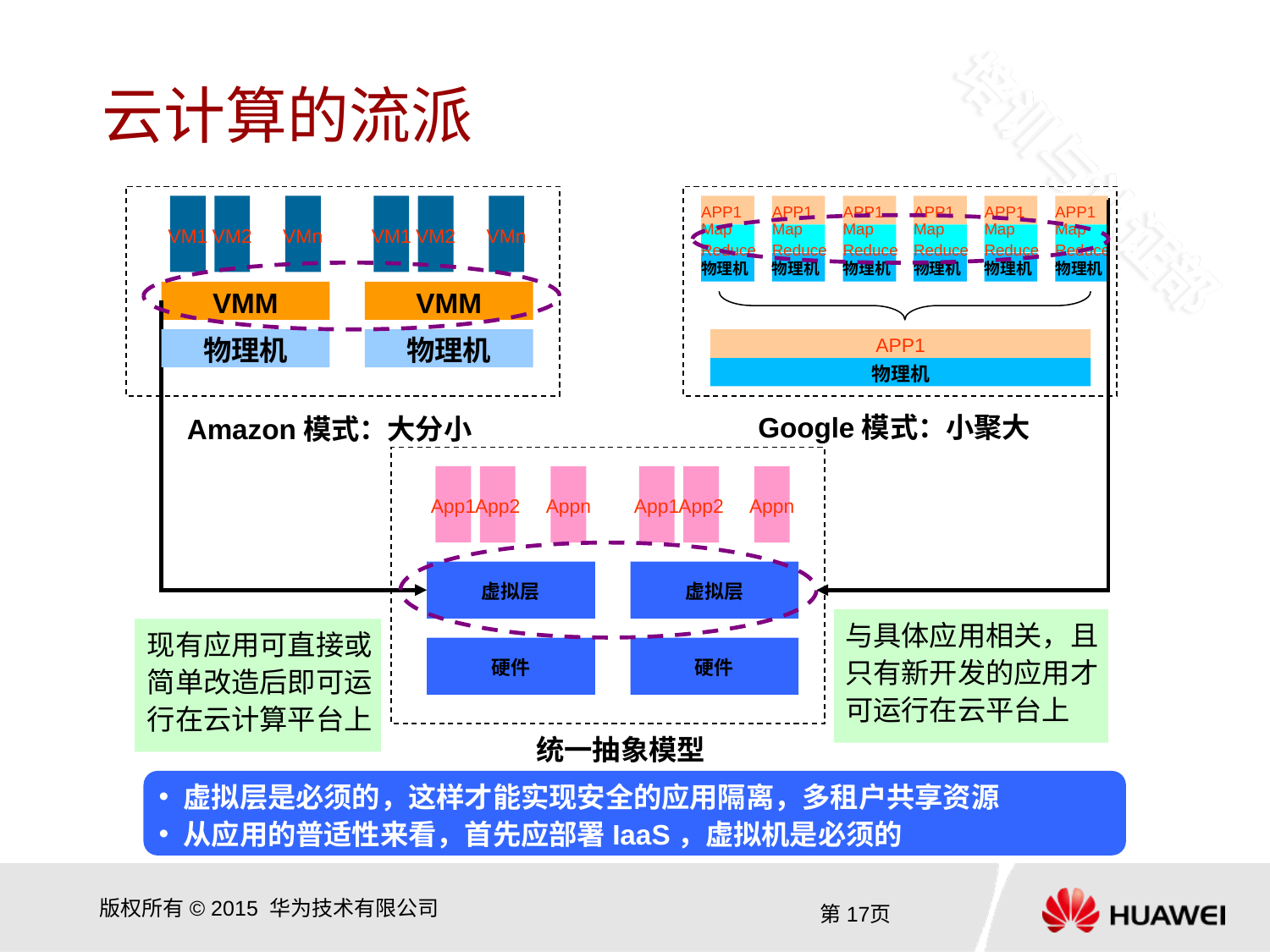

# 云计算的流派

VM1
VM2
VMn
VM1
VM2
VMn
APP1
Map
Reduce
物理机
APP1
Map
Reduce
物理机
APP1
Map
Reduce
物理机
APP1
Map
Reduce
物理机
APP1
Map
Reduce
物理机
APP1
Map
Reduce
物理机

VMM
VMM
物理机
物理机
APP1
物理机
Google模式：小聚大
Amazon模式：大分小

App1
App2
Appn
虚拟层
硬件
App1
App2
Appn
虚拟层
硬件

与具体应用相关，且只有新开发的应用才可运行在云平台上
现有应用可直接或简单改造后即可运行在云计算平台上
统一抽象模型
虚拟层是必须的，这样才能实现安全的应用隔离，多租户共享资源
从应用的普适性来看，首先应部署IaaS，虚拟机是必须的